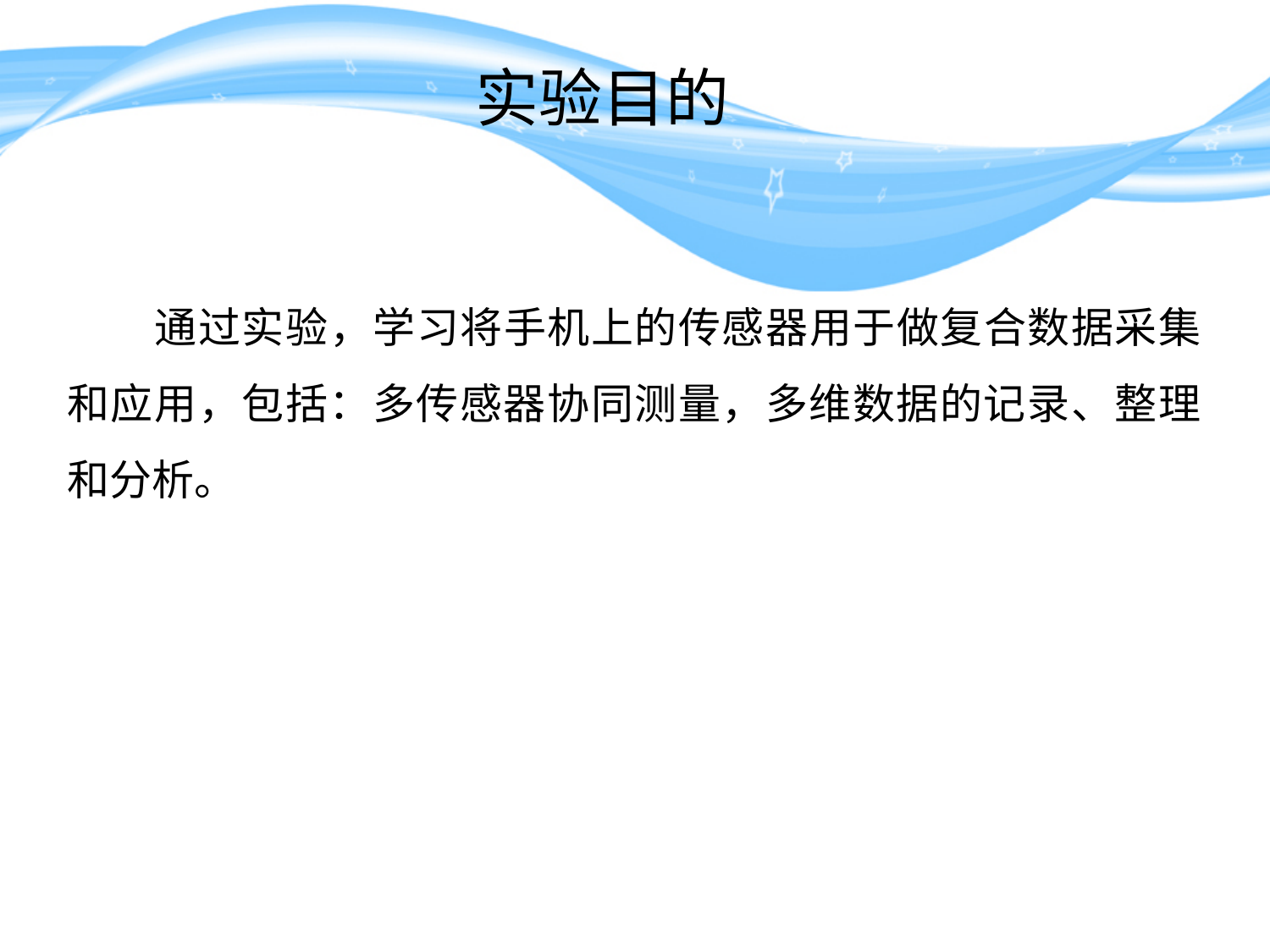

实验目的
       通过实验，学习将手机上的传感器用于做复合数据采集和应用，包括：多传感器协同测量，多维数据的记录、整理和分析。